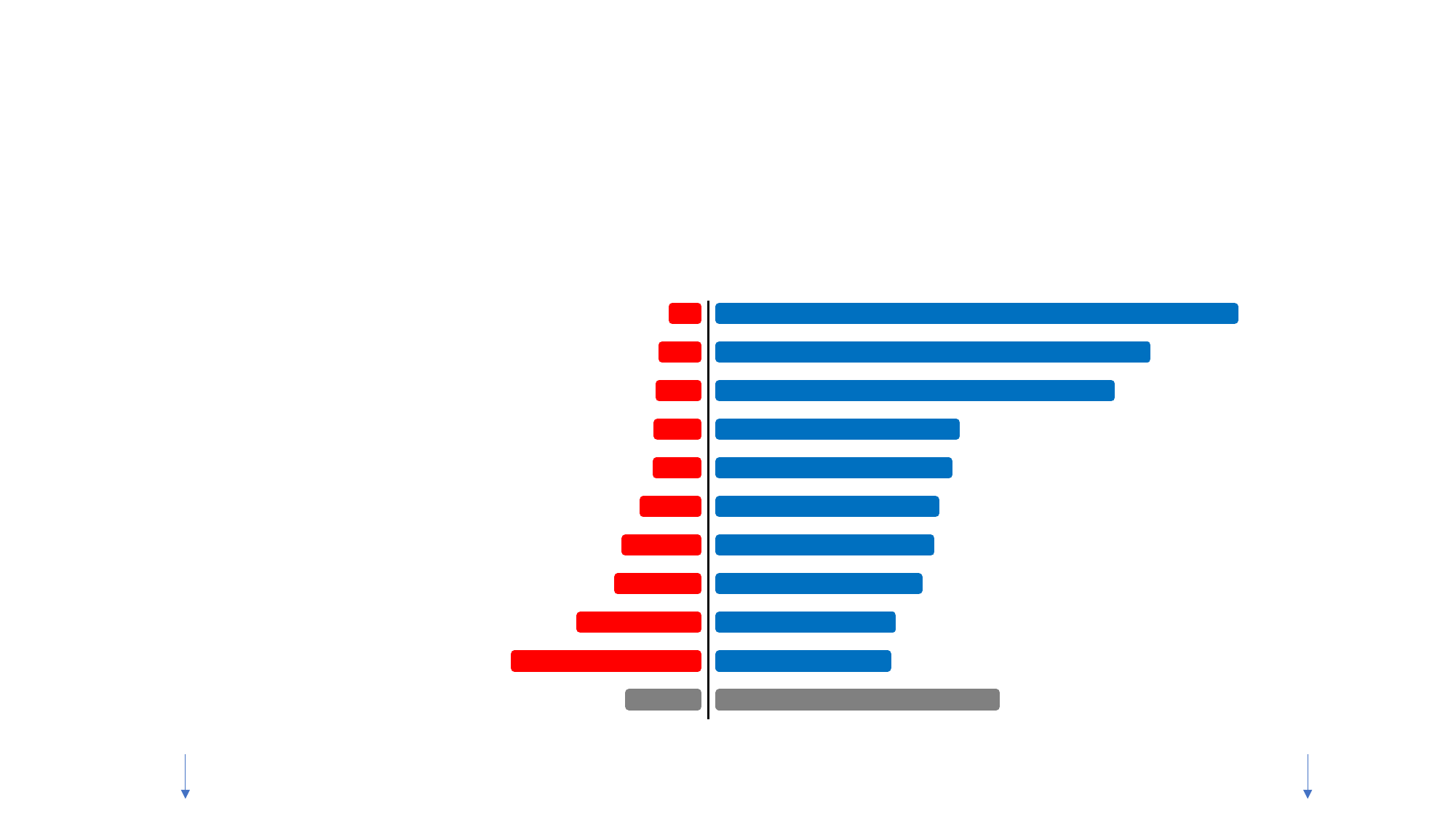

### Chart

| Category | 증감율 |
|---|---|
| 평균 | -0.0733 |
| 생강 | -0.195 |
| 콩 | -0.125 |
| 보리쌀 | -0.085 |
| 수박 | -0.077 |
| 귤 | -0.058 |
| 찹쌀 | -0.044 |
| 버섯 | -0.043 |
| 닭고기 | -0.041 |
| 현미 | -0.038 |
| 인삼 | -0.027 |

### Chart

| Category | 증감율 |
|---|---|
| 평균 | 0.2946 |
| 밤 | 0.179 |
| 토마토 | 0.184 |
| 파 | 0.212 |
| 당근 | 0.225 |
| 부추 | 0.23 |
| 무 | 0.244 |
| 호박 | 0.252 |
| 배추 | 0.417 |
| 양파 | 0.455 |
| 양배추 | 0.548 |